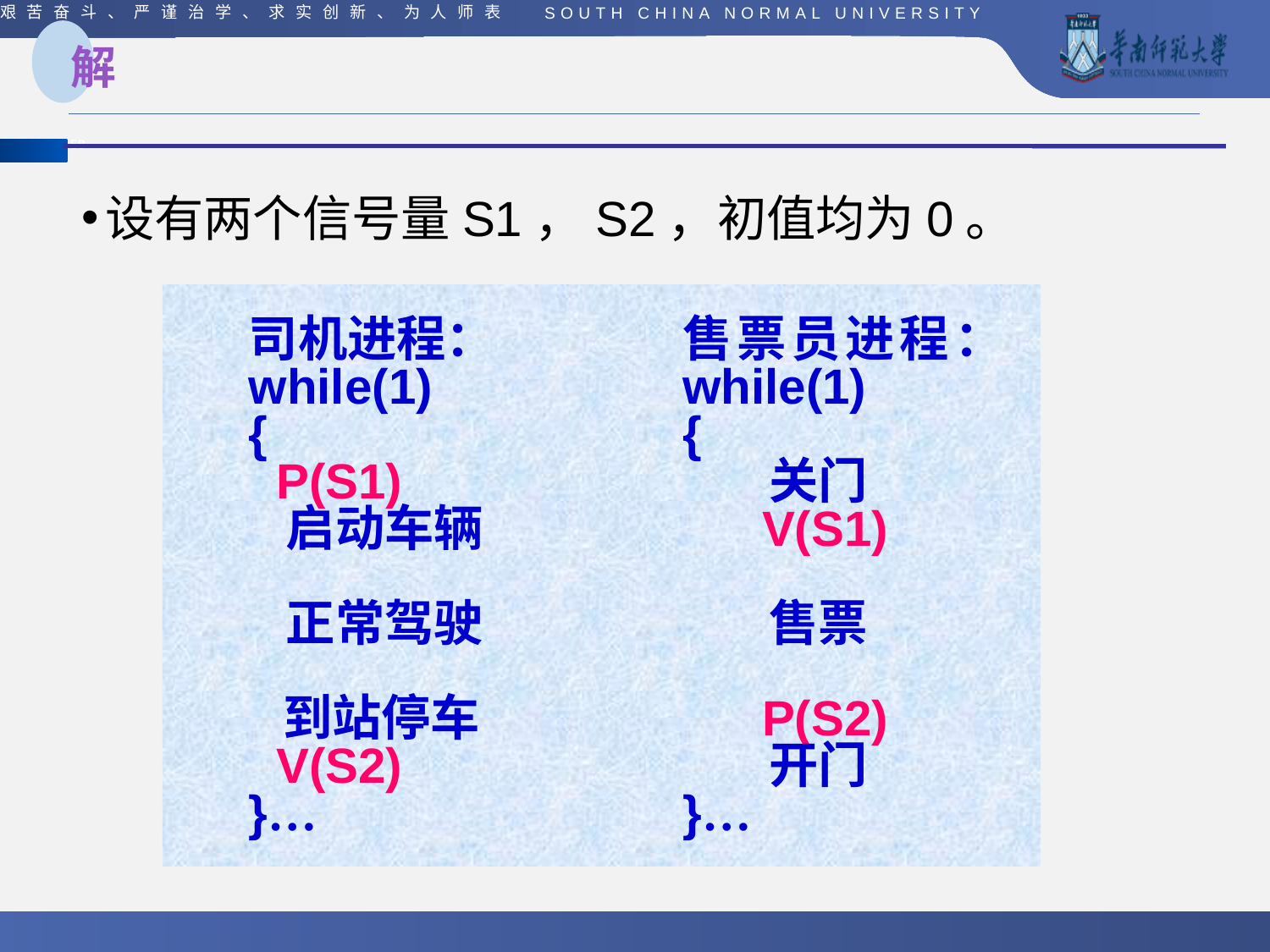

# 解
设有两个信号量S1，S2，初值均为0。

司机进程：
while(1)
{
  P(S1)
启动车辆

正常驾驶

  到站停车
  V(S2)
}…
售票员进程：
while(1)
{
关门
 V(S1)

售票

 P(S2)
开门
}…

58